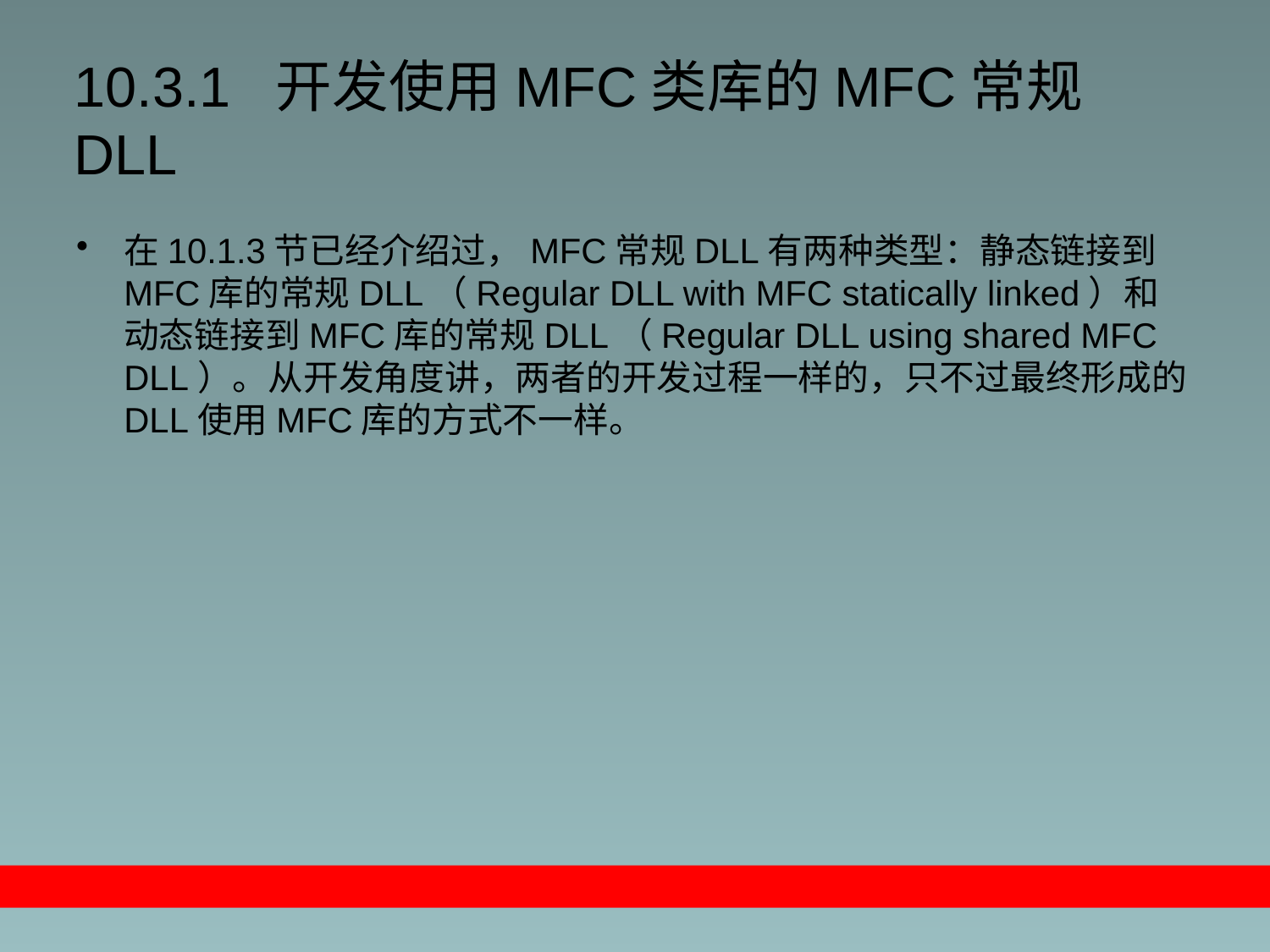

# 10.3.1  开发使用MFC类库的MFC常规DLL
在10.1.3节已经介绍过，MFC常规DLL有两种类型：静态链接到MFC库的常规DLL（Regular DLL with MFC statically linked）和动态链接到MFC库的常规DLL（Regular DLL using shared MFC DLL）。从开发角度讲，两者的开发过程一样的，只不过最终形成的DLL使用MFC库的方式不一样。